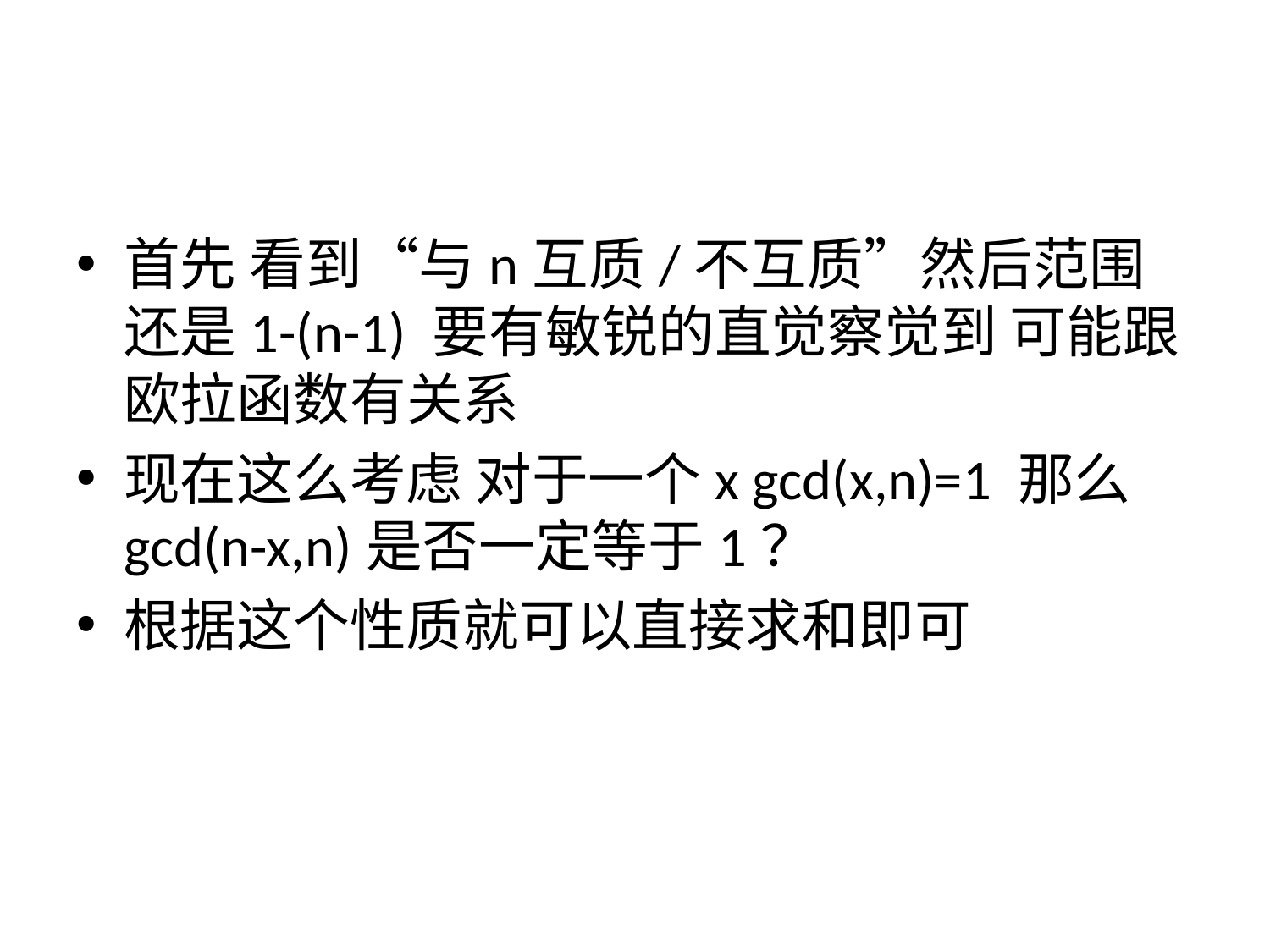

#
首先 看到“与n互质/不互质”然后范围还是1-(n-1) 要有敏锐的直觉察觉到 可能跟欧拉函数有关系
现在这么考虑 对于一个x gcd(x,n)=1 那么 gcd(n-x,n)是否一定等于1？
根据这个性质就可以直接求和即可